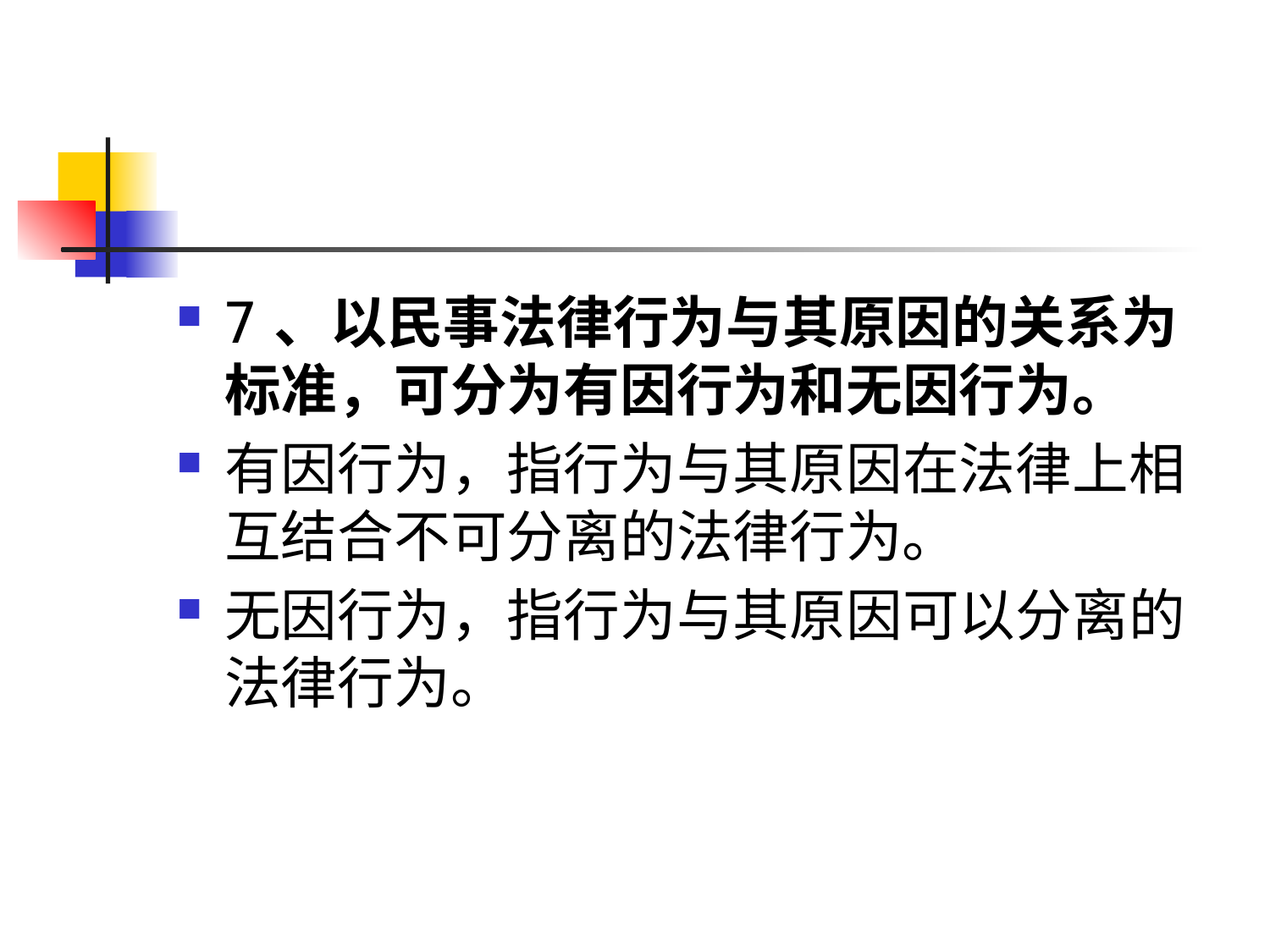

#
7、以民事法律行为与其原因的关系为标准，可分为有因行为和无因行为。
有因行为，指行为与其原因在法律上相互结合不可分离的法律行为。
无因行为，指行为与其原因可以分离的法律行为。